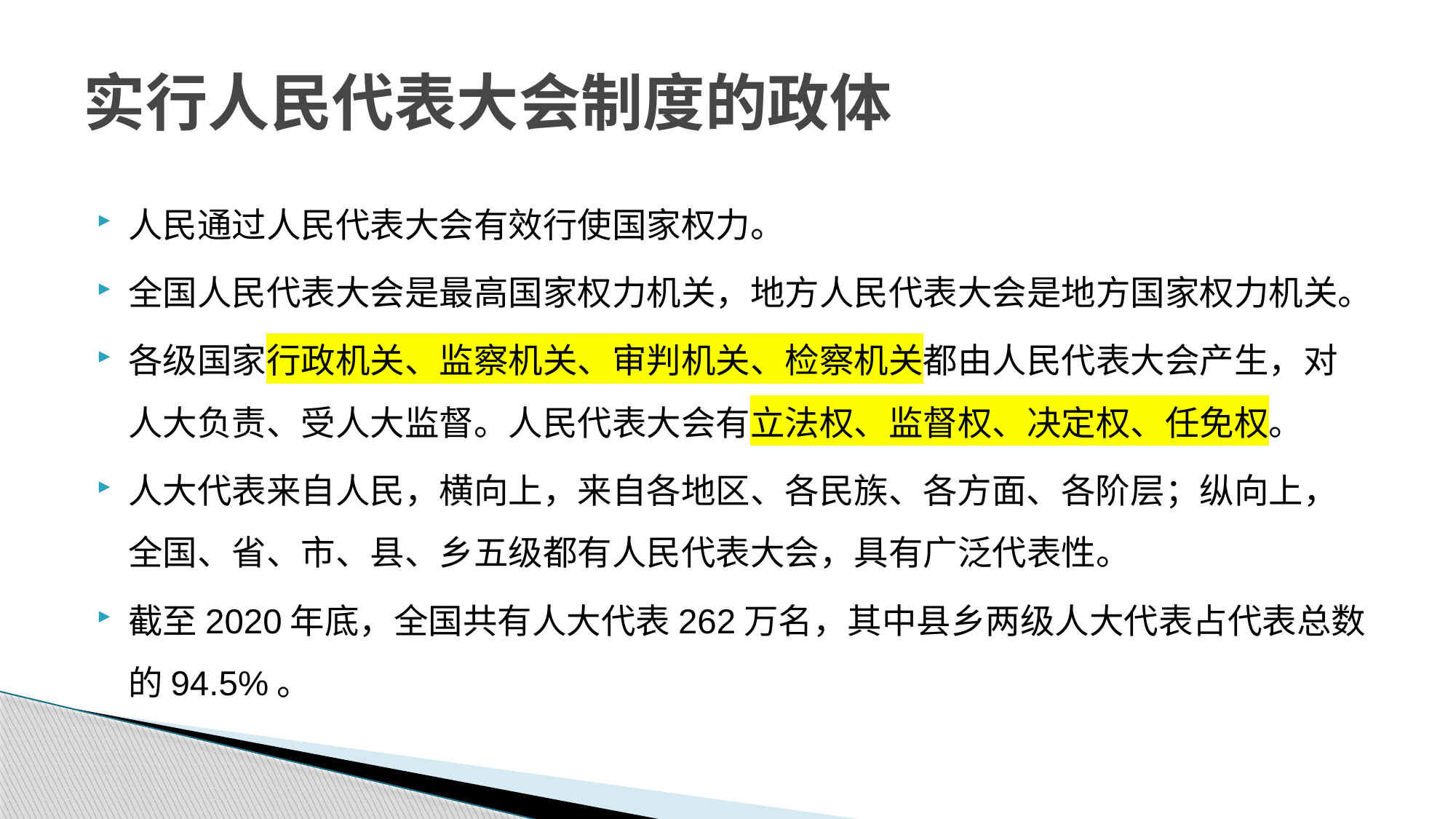

# 实行人民代表大会制度的政体
人民通过人民代表大会有效行使国家权力。
全国人民代表大会是最高国家权力机关，地方人民代表大会是地方国家权力机关。
各级国家行政机关、监察机关、审判机关、检察机关都由人民代表大会产生，对人大负责、受人大监督。人民代表大会有立法权、监督权、决定权、任免权。
人大代表来自人民，横向上，来自各地区、各民族、各方面、各阶层；纵向上，全国、省、市、县、乡五级都有人民代表大会，具有广泛代表性。
截至2020年底，全国共有人大代表262万名，其中县乡两级人大代表占代表总数的94.5%。